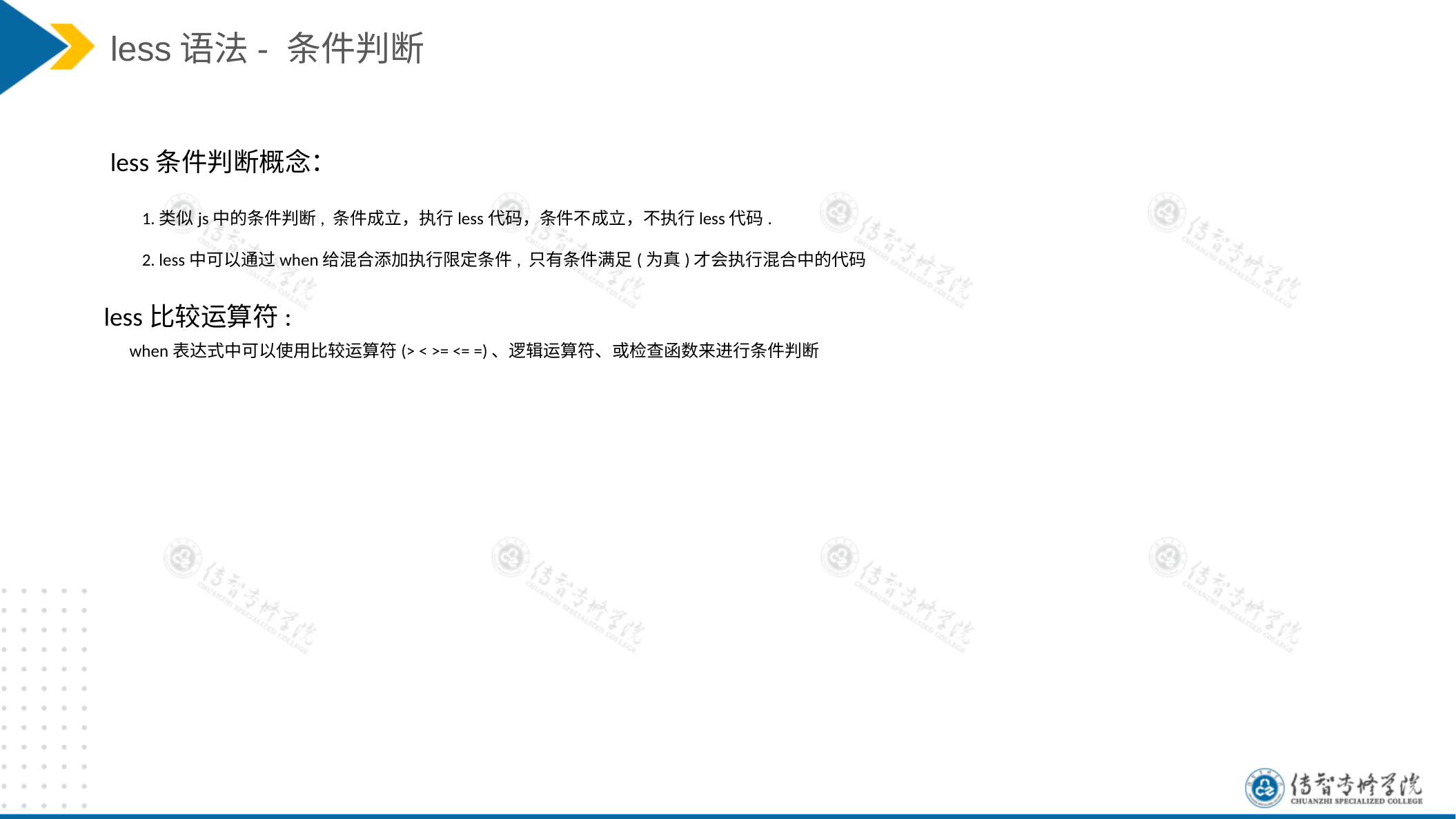

less语法- 条件判断

less条件判断概念：

        1.类似js中的条件判断, 条件成立，执行less代码，条件不成立，不执行less代码.

        2. less中可以通过when给混合添加执行限定条件, 只有条件满足(为真)才会执行混合中的代码

less比较运算符:
      when表达式中可以使用比较运算符(> < >= <= =)、逻辑运算符、或检查函数来进行条件判断